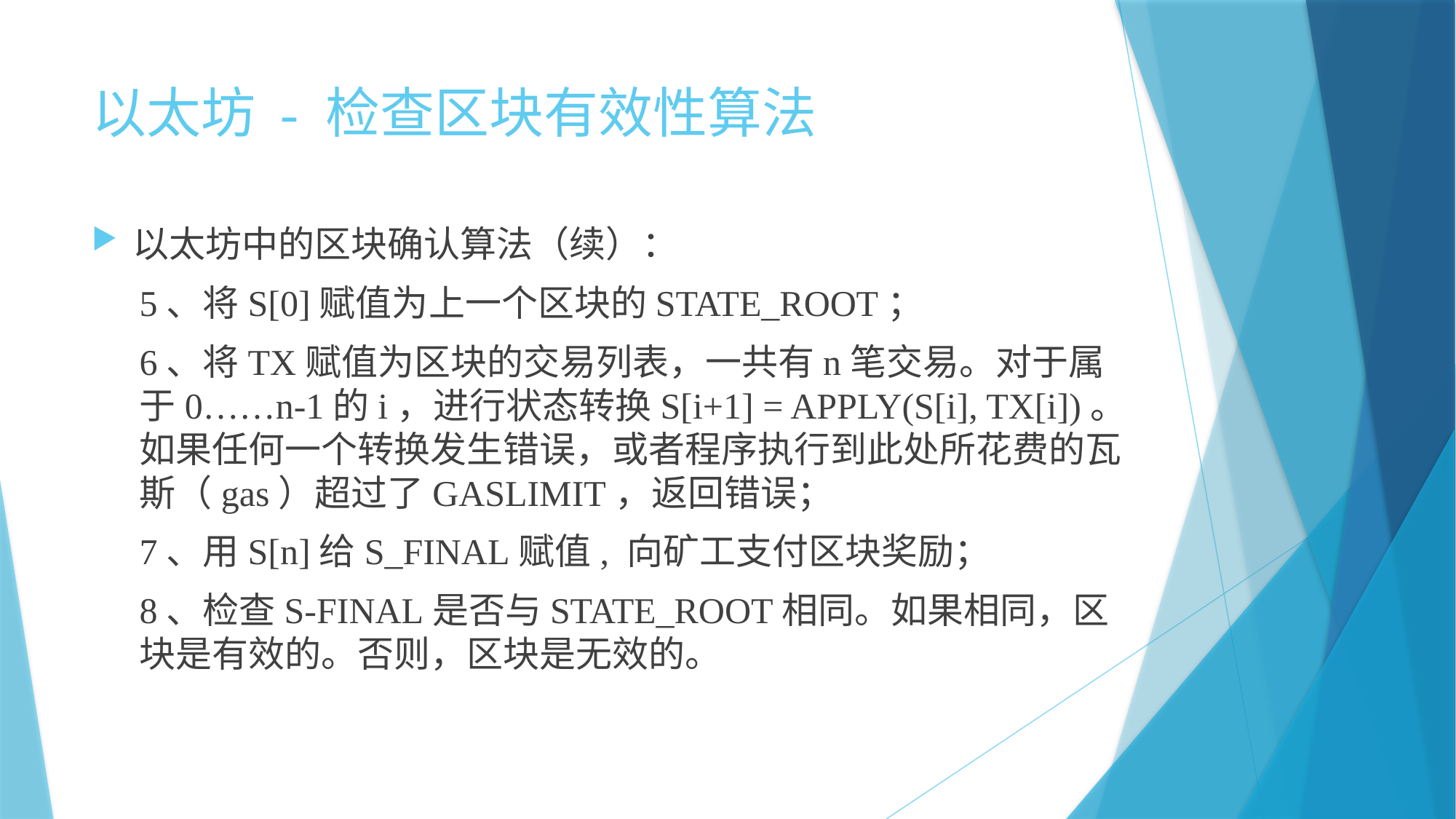

# 以太坊 - 检查区块有效性算法
以太坊中的区块确认算法（续）：
5、将S[0]赋值为上一个区块的STATE_ROOT；
6、将TX赋值为区块的交易列表，一共有n笔交易。对于属于0……n-1的i，进行状态转换S[i+1] = APPLY(S[i], TX[i])。如果任何一个转换发生错误，或者程序执行到此处所花费的瓦斯（gas）超过了GASLIMIT，返回错误；
7、用S[n]给S_FINAL赋值, 向矿工支付区块奖励；
8、检查S-FINAL是否与STATE_ROOT相同。如果相同，区块是有效的。否则，区块是无效的。